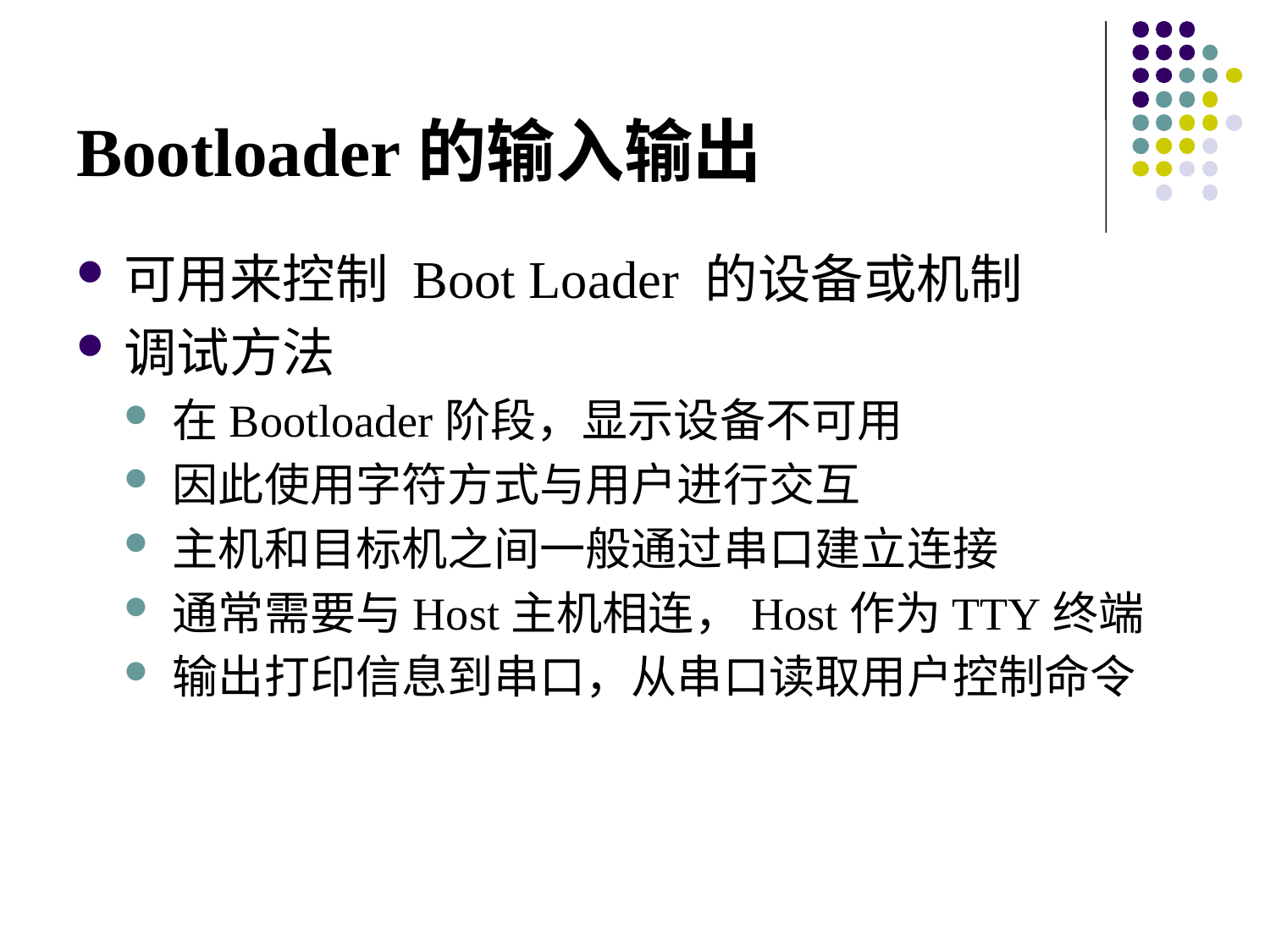

# Bootloader的输入输出
可用来控制 Boot Loader 的设备或机制
调试方法
在Bootloader阶段，显示设备不可用
因此使用字符方式与用户进行交互
主机和目标机之间一般通过串口建立连接
通常需要与Host主机相连，Host作为TTY终端
输出打印信息到串口，从串口读取用户控制命令